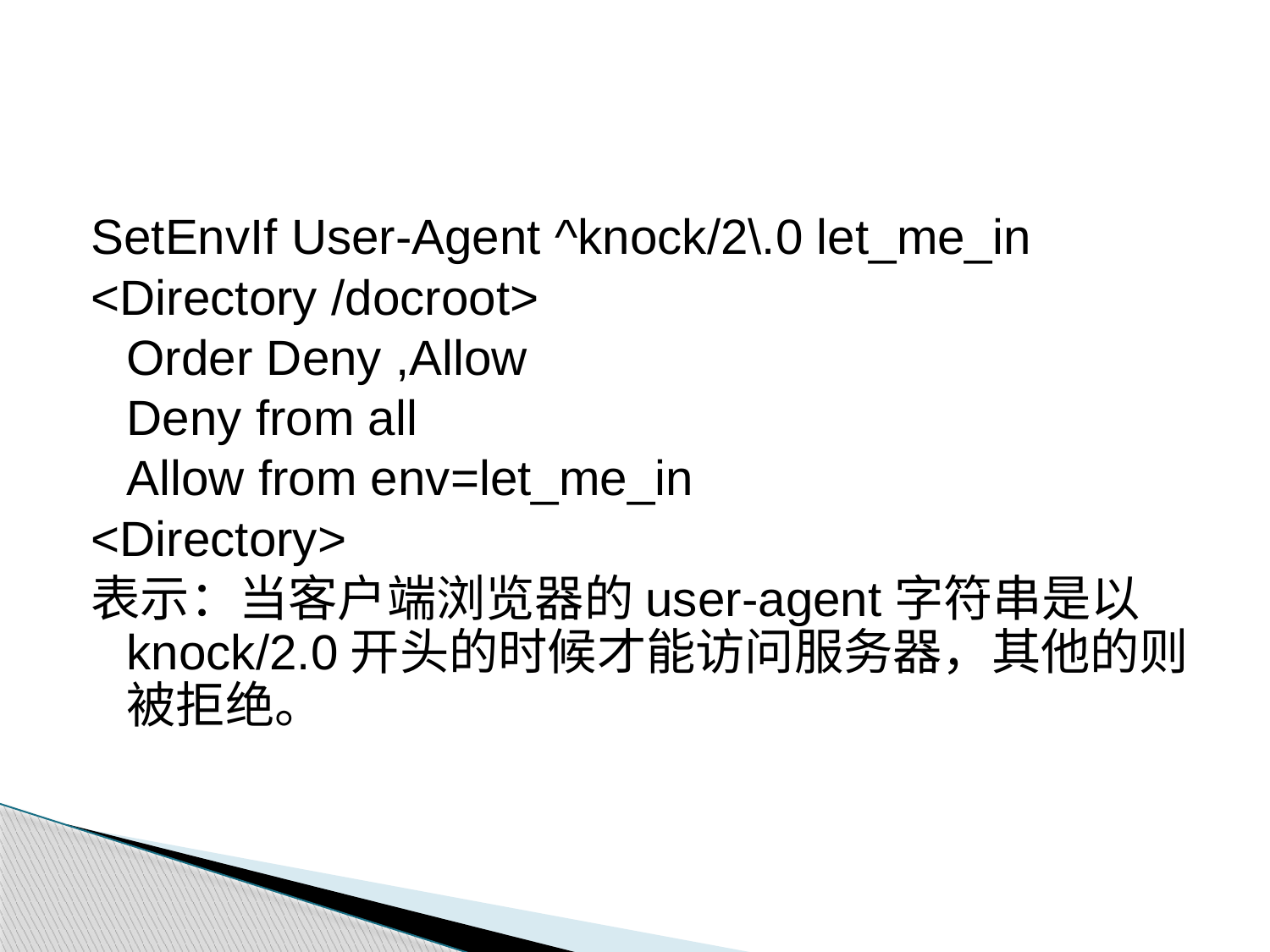

SetEnvIf User-Agent ^knock/2\.0 let_me_in
<Directory /docroot>
	Order Deny ,Allow
	Deny from all
	Allow from env=let_me_in
<Directory>
表示：当客户端浏览器的user-agent字符串是以knock/2.0开头的时候才能访问服务器，其他的则被拒绝。